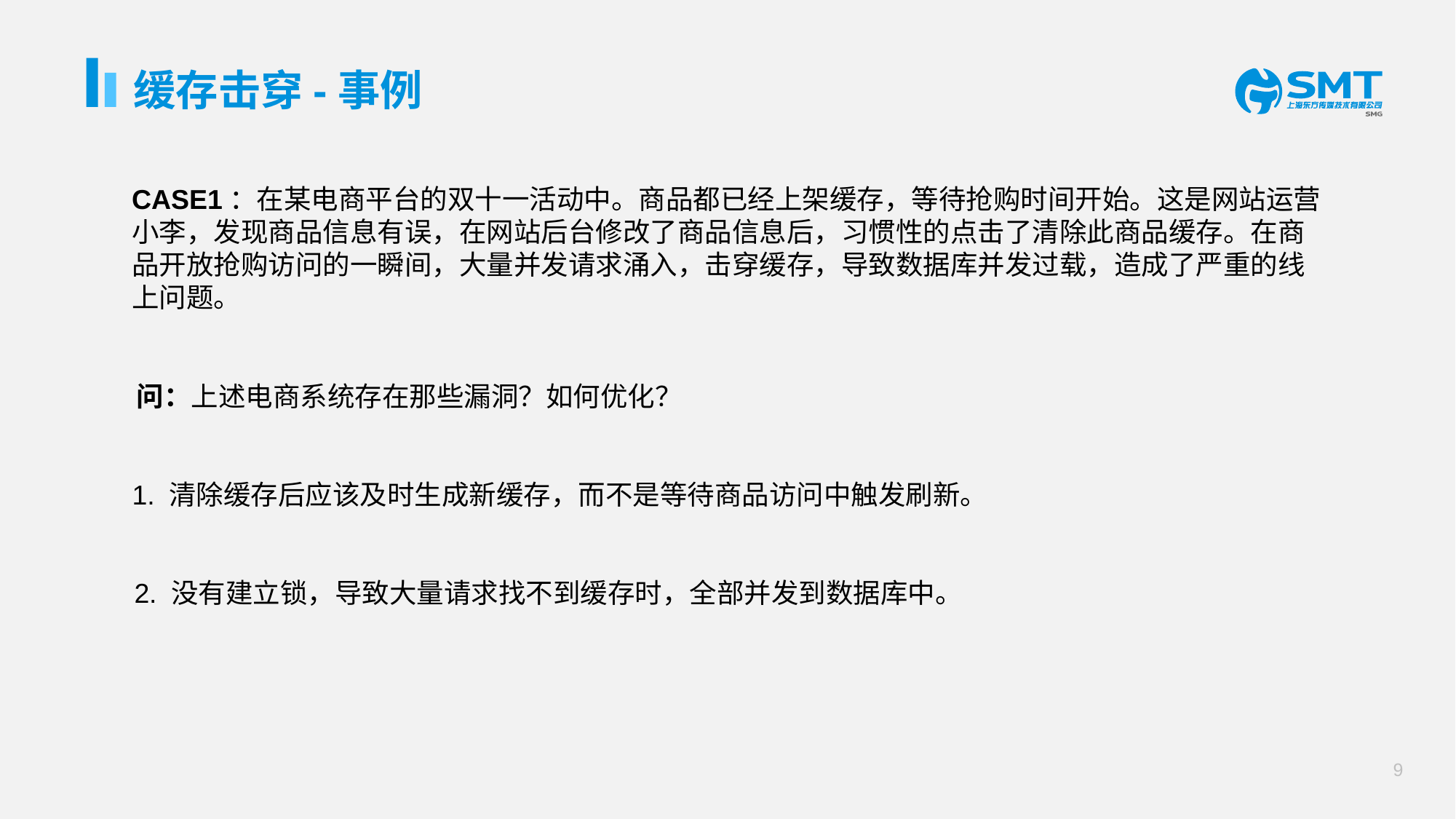

# 缓存击穿-事例
CASE1：在某电商平台的双十一活动中。商品都已经上架缓存，等待抢购时间开始。这是网站运营
小李，发现商品信息有误，在网站后台修改了商品信息后，习惯性的点击了清除此商品缓存。在商
品开放抢购访问的一瞬间，大量并发请求涌入，击穿缓存，导致数据库并发过载，造成了严重的线
上问题。
e7d195523061f1c01bc539b90b65f09aca9bc726a3a4adba8C9E45B38E36AC8707C5D393223713CC8DD27123EF48A81803B5A1BFF3646AC546C23D4B23F46D5703AE6DAEEEE7BB41433C5E719609FF6B17966CF4B5E3466C7C3E3E05DE372A3BF27050A66B0A94642FBCC131F44598DE03CE3D2E273F2CE3969948F15F53D8D6A1595616543E0D1D3F6277079DAF4183
问：上述电商系统存在那些漏洞？如何优化？
1. 清除缓存后应该及时生成新缓存，而不是等待商品访问中触发刷新。
2. 没有建立锁，导致大量请求找不到缓存时，全部并发到数据库中。
9